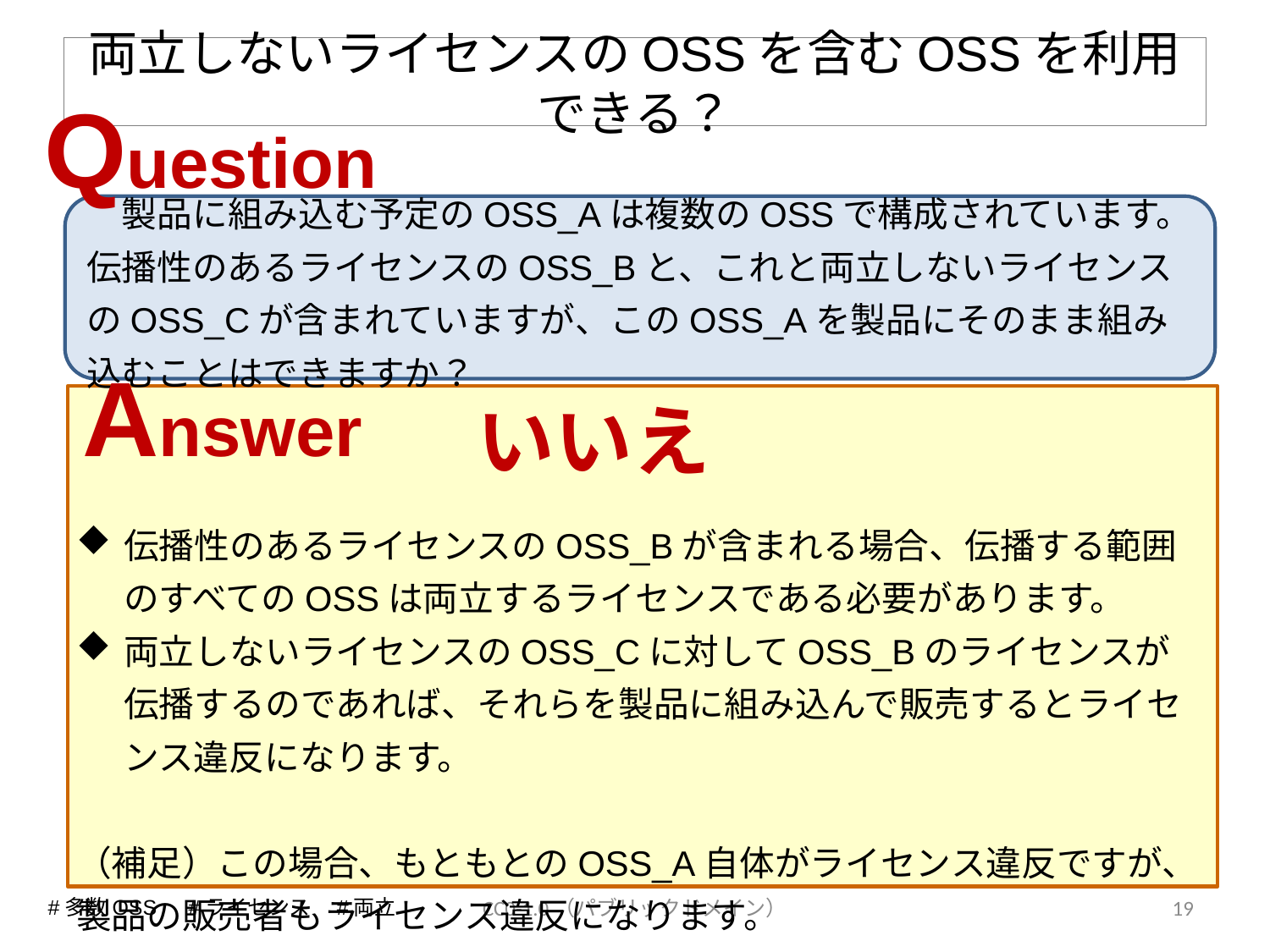

# 両立しないライセンスのOSSを含むOSSを利用できる？
Question
　製品に組み込む予定のOSS_Aは複数のOSSで構成されています。伝播性のあるライセンスのOSS_Bと、これと両立しないライセンスのOSS_Cが含まれていますが、このOSS_Aを製品にそのまま組み込むことはできますか？
Answer

いいえ
伝播性のあるライセンスのOSS_Bが含まれる場合、伝播する範囲のすべてのOSSは両立するライセンスである必要があります。
両立しないライセンスのOSS_Cに対してOSS_Bのライセンスが伝播するのであれば、それらを製品に組み込んで販売するとライセンス違反になります。
（補足）この場合、もともとのOSS_A自体がライセンス違反ですが、製品の販売者もライセンス違反になります。
CC0-1.0（パブリックドメイン）
19
#多数OSS　#ライセンス　#両立